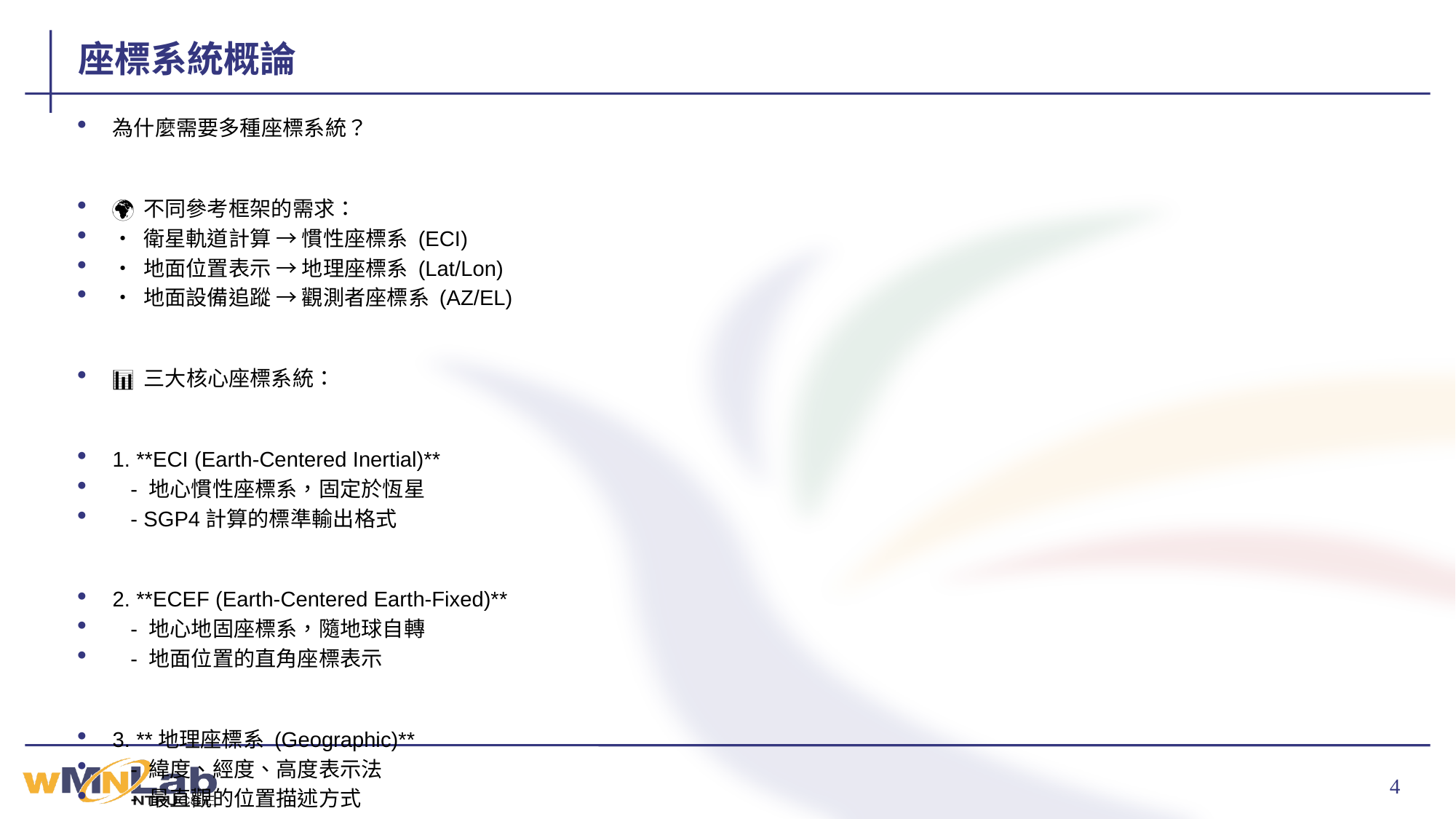

# 座標系統概論
為什麼需要多種座標系統？

🌍 不同參考框架的需求：
• 衛星軌道計算 → 慣性座標系 (ECI)
• 地面位置表示 → 地理座標系 (Lat/Lon)
• 地面設備追蹤 → 觀測者座標系 (AZ/EL)

📊 三大核心座標系統：

1. **ECI (Earth-Centered Inertial)**
   - 地心慣性座標系，固定於恆星
   - SGP4計算的標準輸出格式

2. **ECEF (Earth-Centered Earth-Fixed)**
   - 地心地固座標系，隨地球自轉
   - 地面位置的直角座標表示

3. **地理座標系 (Geographic)**
   - 緯度、經度、高度表示法
   - 最直觀的位置描述方式